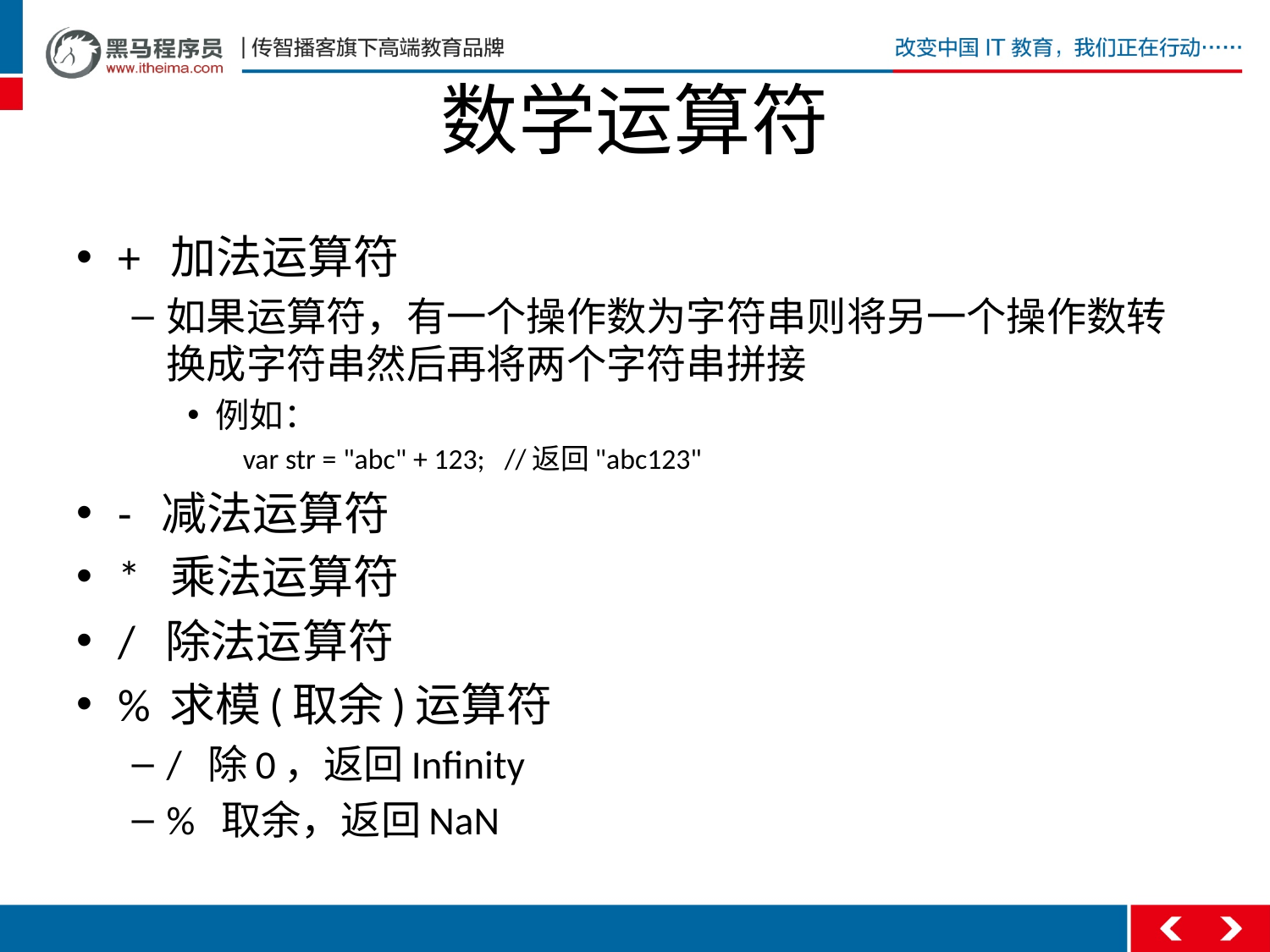

# 数学运算符
+  加法运算符
如果运算符，有一个操作数为字符串则将另一个操作数转换成字符串然后再将两个字符串拼接
例如：
var str = "abc" + 123;   //返回"abc123"
-  减法运算符
*  乘法运算符
/  除法运算符
% 求模(取余)运算符
/  除0，返回Infinity
%  取余，返回NaN